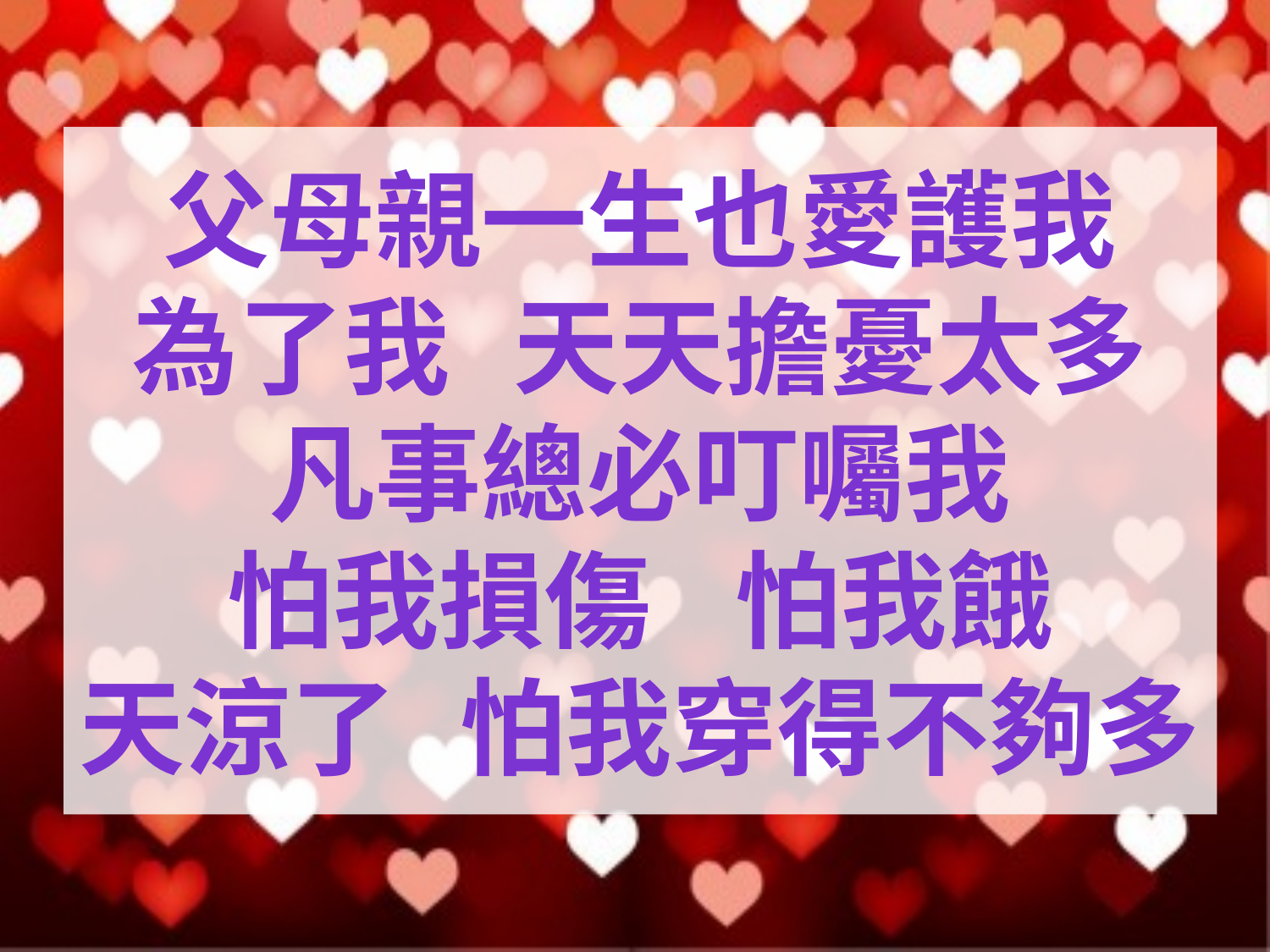

# 父母親一生也愛護我 為了我	天天擔憂太多 凡事總必叮囑我 怕我損傷	怕我餓 天涼了	怕我穿得不夠多